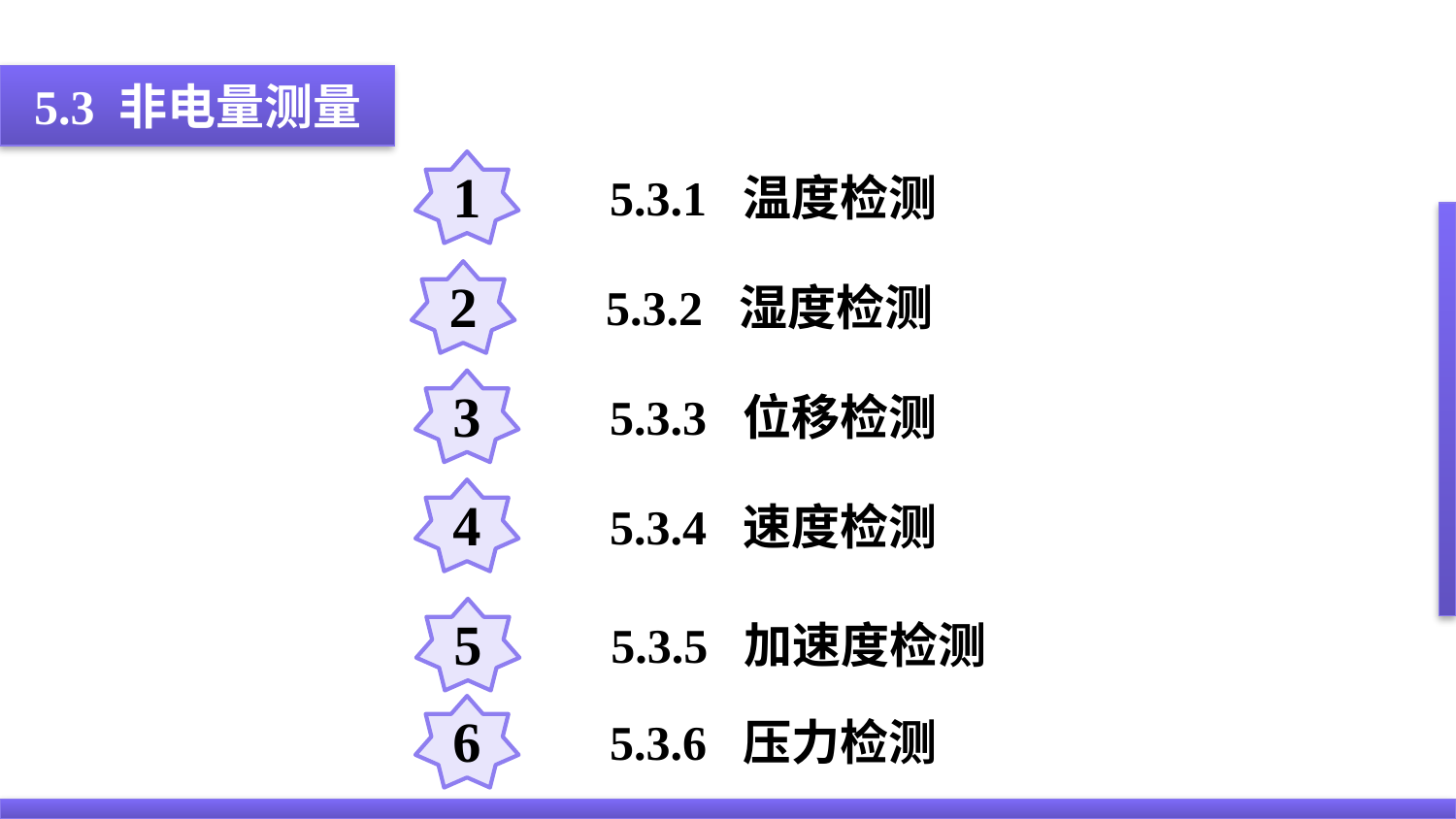

5.3 非电量测量
1
5.3.1  温度检测
2
5.3.2  湿度检测
3
5.3.3  位移检测
4
5.3.4  速度检测
5
5.3.5  加速度检测
6
5.3.6  压力检测